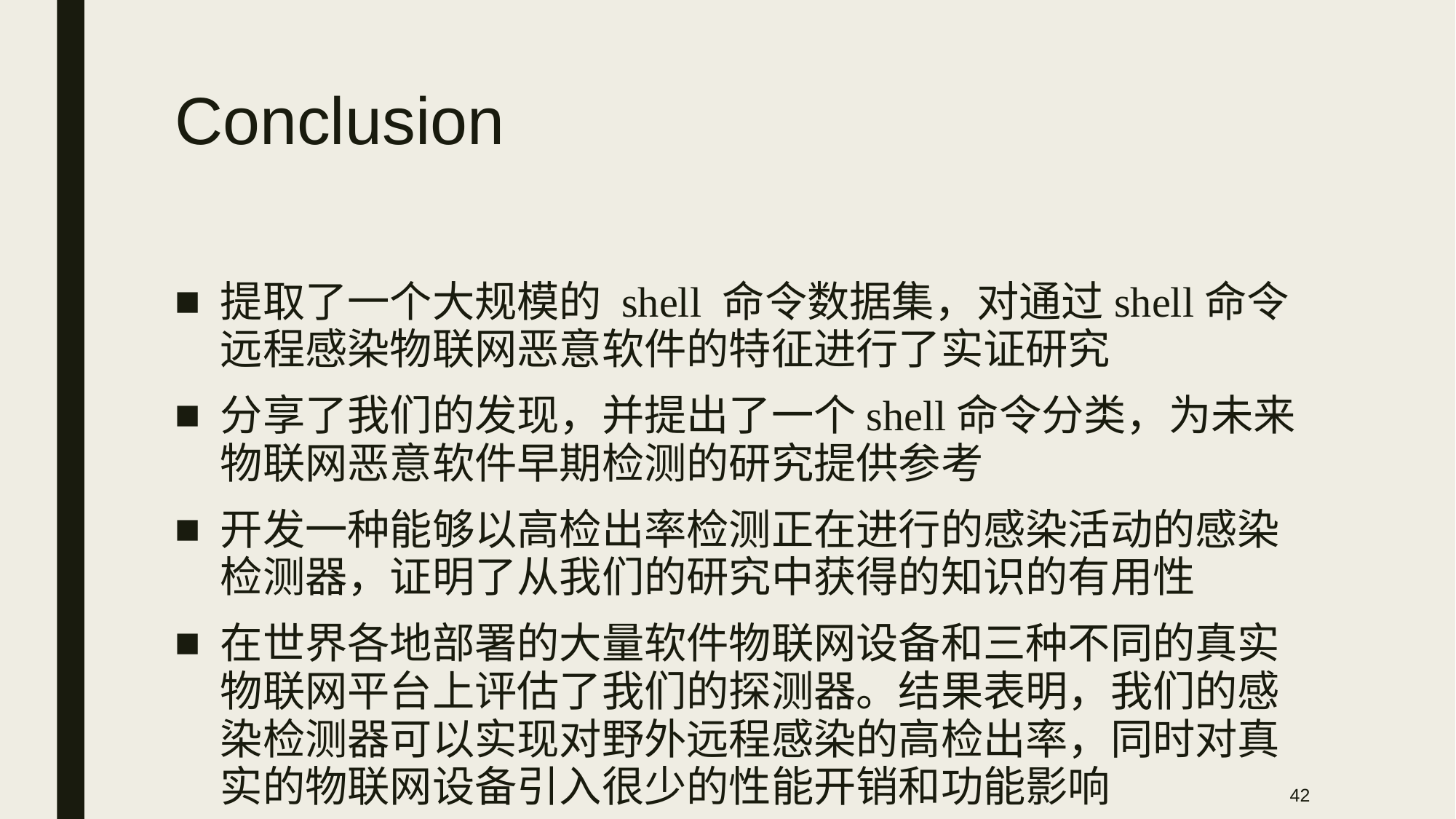

# Conclusion
提取了一个大规模的 shell 命令数据集，对通过shell命令远程感染物联网恶意软件的特征进行了实证研究
分享了我们的发现，并提出了一个shell命令分类，为未来物联网恶意软件早期检测的研究提供参考
开发一种能够以高检出率检测正在进行的感染活动的感染检测器，证明了从我们的研究中获得的知识的有用性
在世界各地部署的大量软件物联网设备和三种不同的真实物联网平台上评估了我们的探测器。结果表明，我们的感染检测器可以实现对野外远程感染的高检出率，同时对真实的物联网设备引入很少的性能开销和功能影响
42